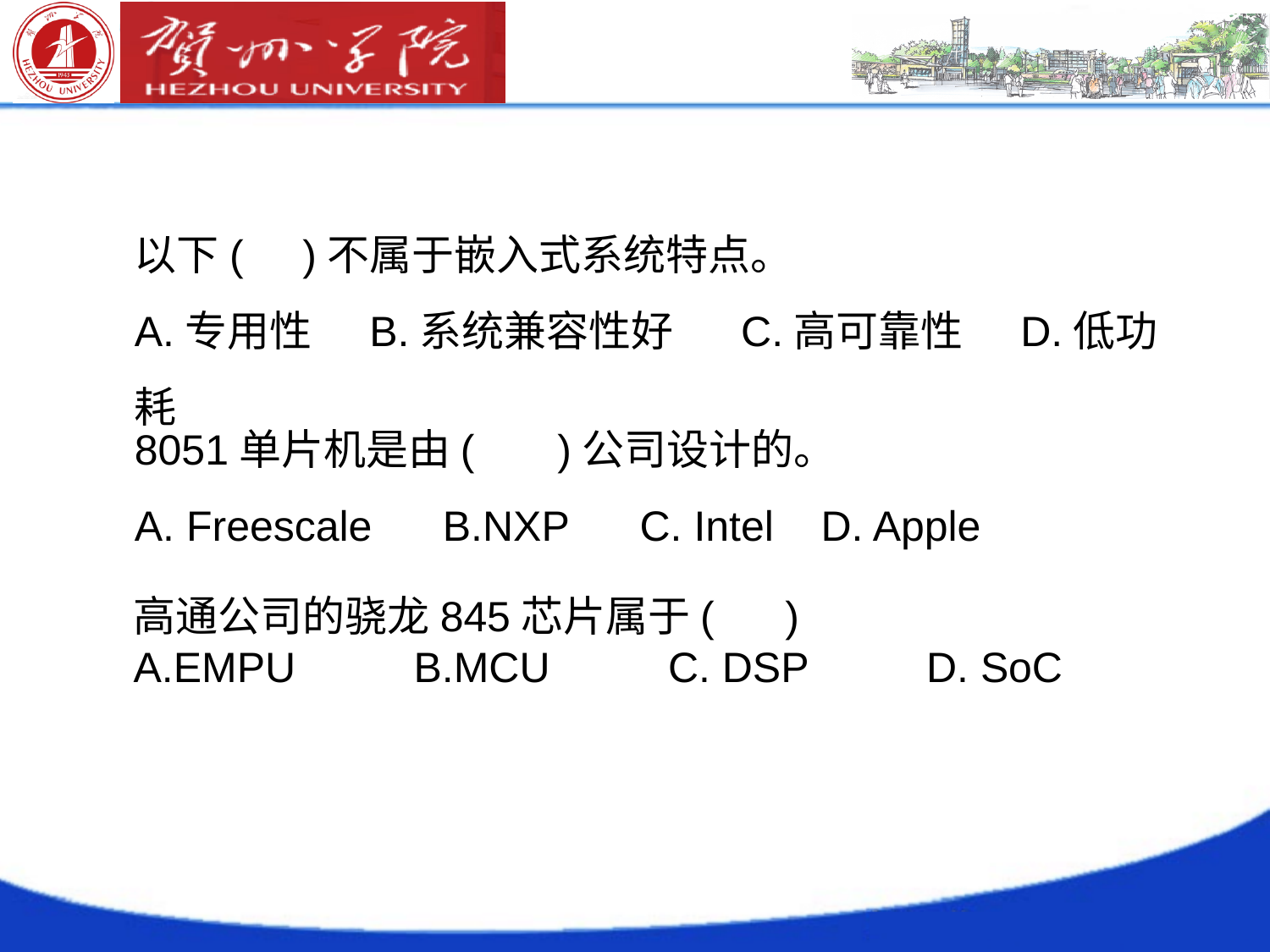

以下(     )不属于嵌入式系统特点。
A.专用性     B.系统兼容性好      C.高可靠性     D.低功耗
8051单片机是由(       )公司设计的。
A. Freescale      B.NXP      C. Intel    D. Apple
高通公司的骁龙845芯片属于(      )
A.EMPU          B.MCU          C. DSP          D. SoC